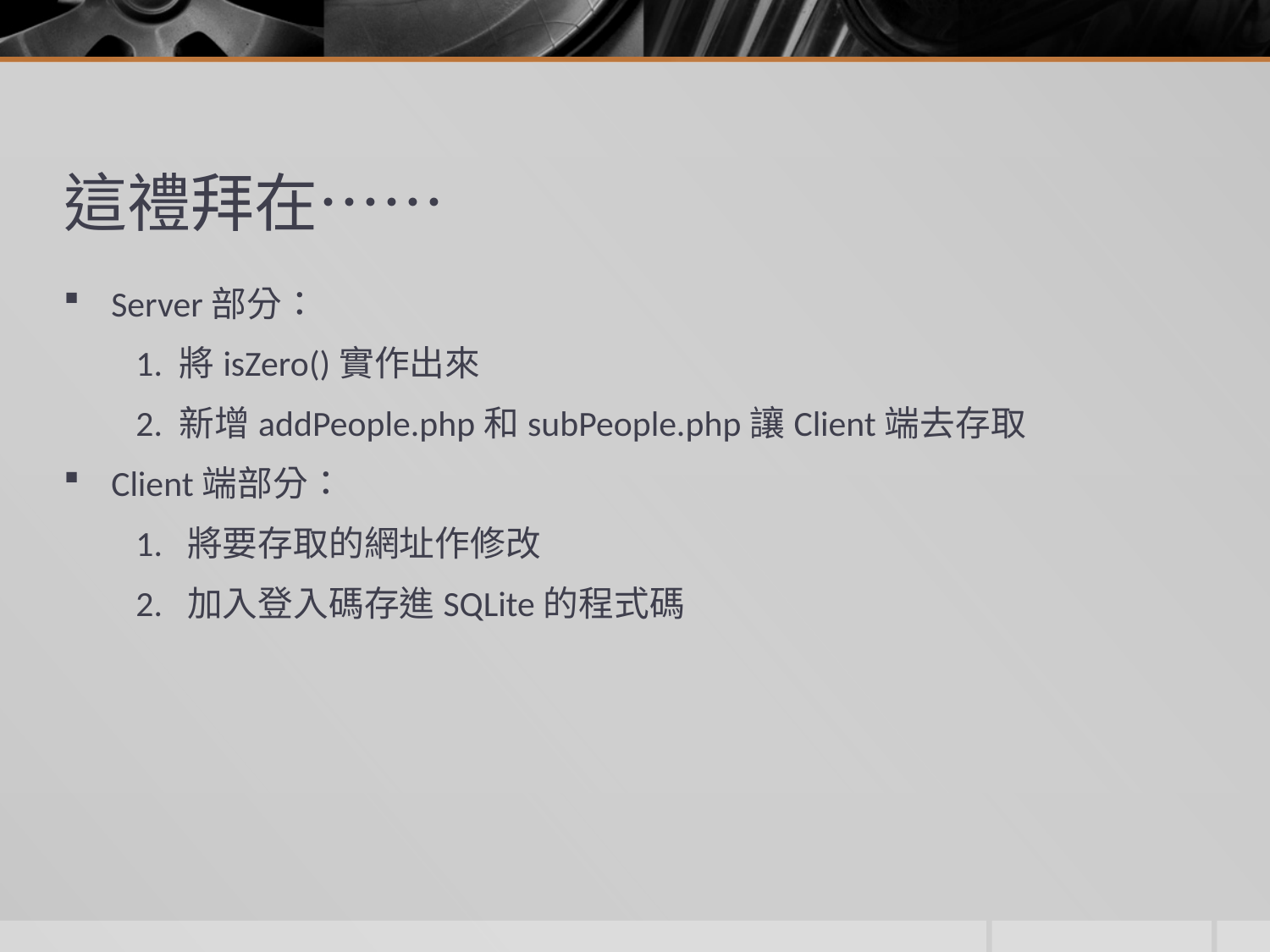

# 這禮拜在……
Server部分：
         1. 將isZero()實作出來
         2. 新增addPeople.php和subPeople.php讓Client端去存取
Client端部分：
         1.  將要存取的網址作修改
         2.  加入登入碼存進SQLite的程式碼